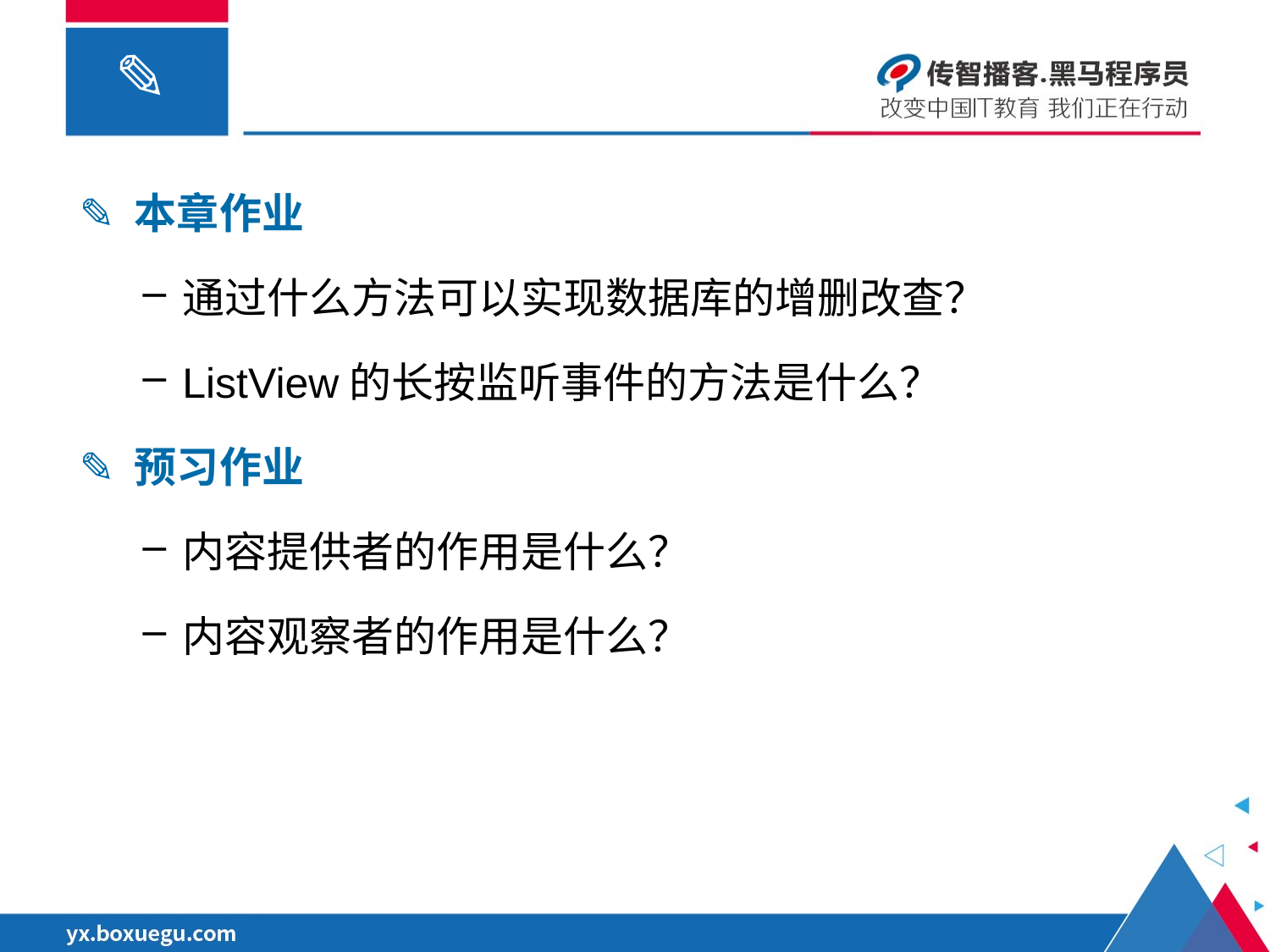

✎ 本章作业
通过什么方法可以实现数据库的增删改查？
ListView的长按监听事件的方法是什么？
✎ 预习作业
内容提供者的作用是什么？
内容观察者的作用是什么？